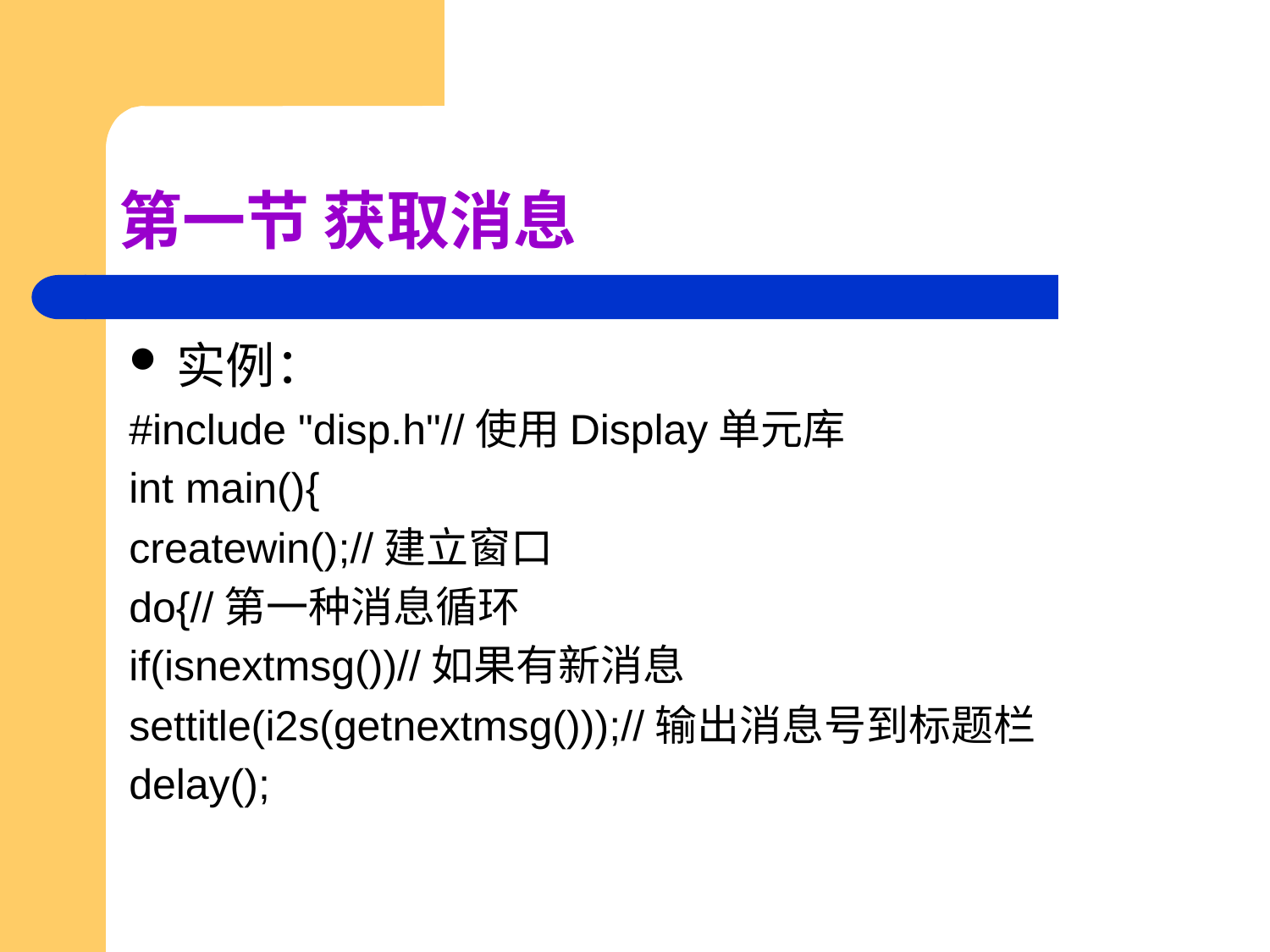

# 第一节 获取消息
实例：
#include "disp.h"//使用Display单元库
int main(){
createwin();//建立窗口
do{//第一种消息循环
if(isnextmsg())//如果有新消息
settitle(i2s(getnextmsg()));//输出消息号到标题栏
delay();